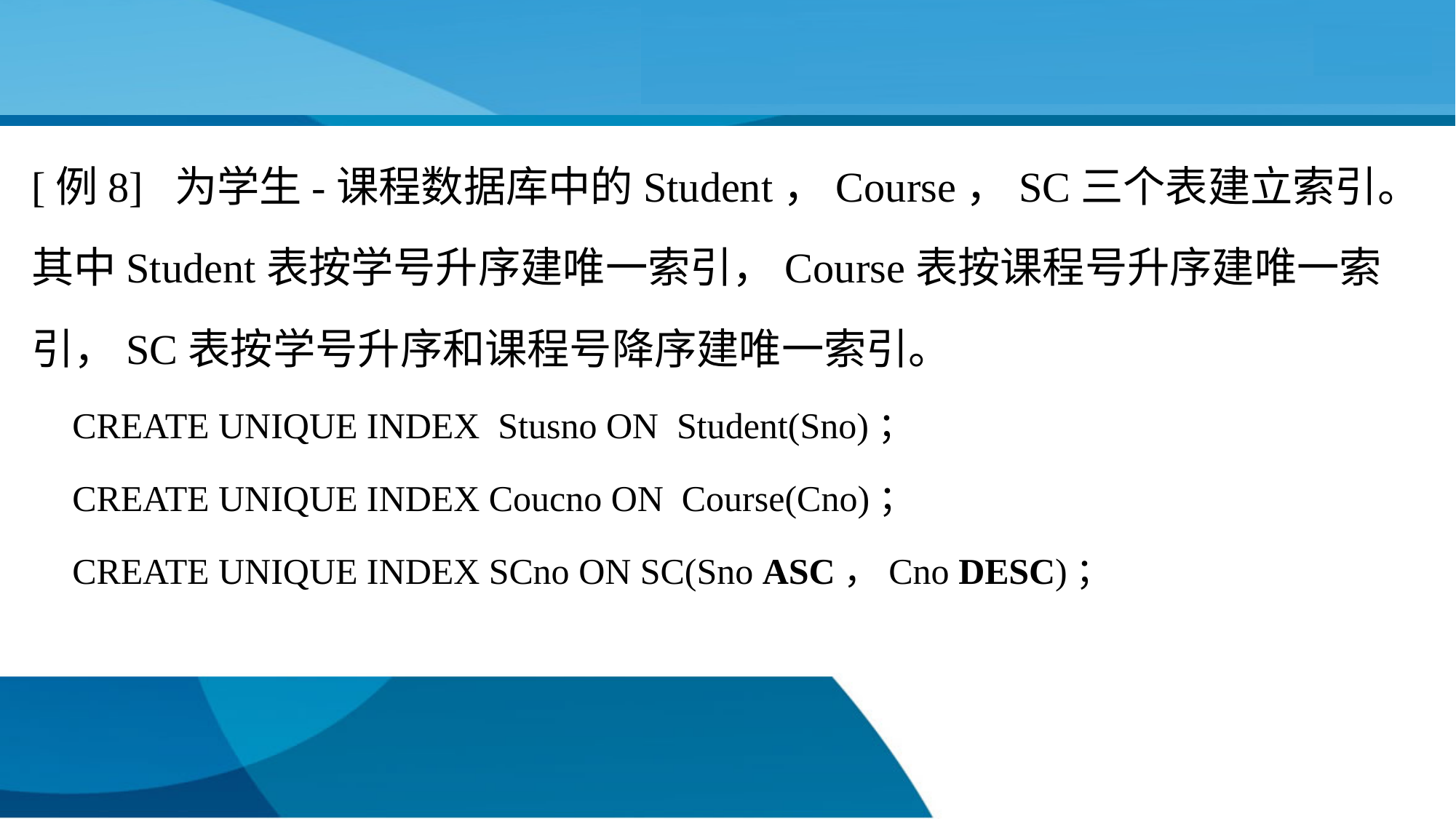

[例8]  为学生-课程数据库中的Student，Course，SC三个表建立索引。其中Student表按学号升序建唯一索引，Course表按课程号升序建唯一索引，SC表按学号升序和课程号降序建唯一索引。
CREATE UNIQUE INDEX  Stusno ON  Student(Sno)；
CREATE UNIQUE INDEX Coucno ON  Course(Cno)；
CREATE UNIQUE INDEX SCno ON SC(Sno ASC，Cno DESC)；